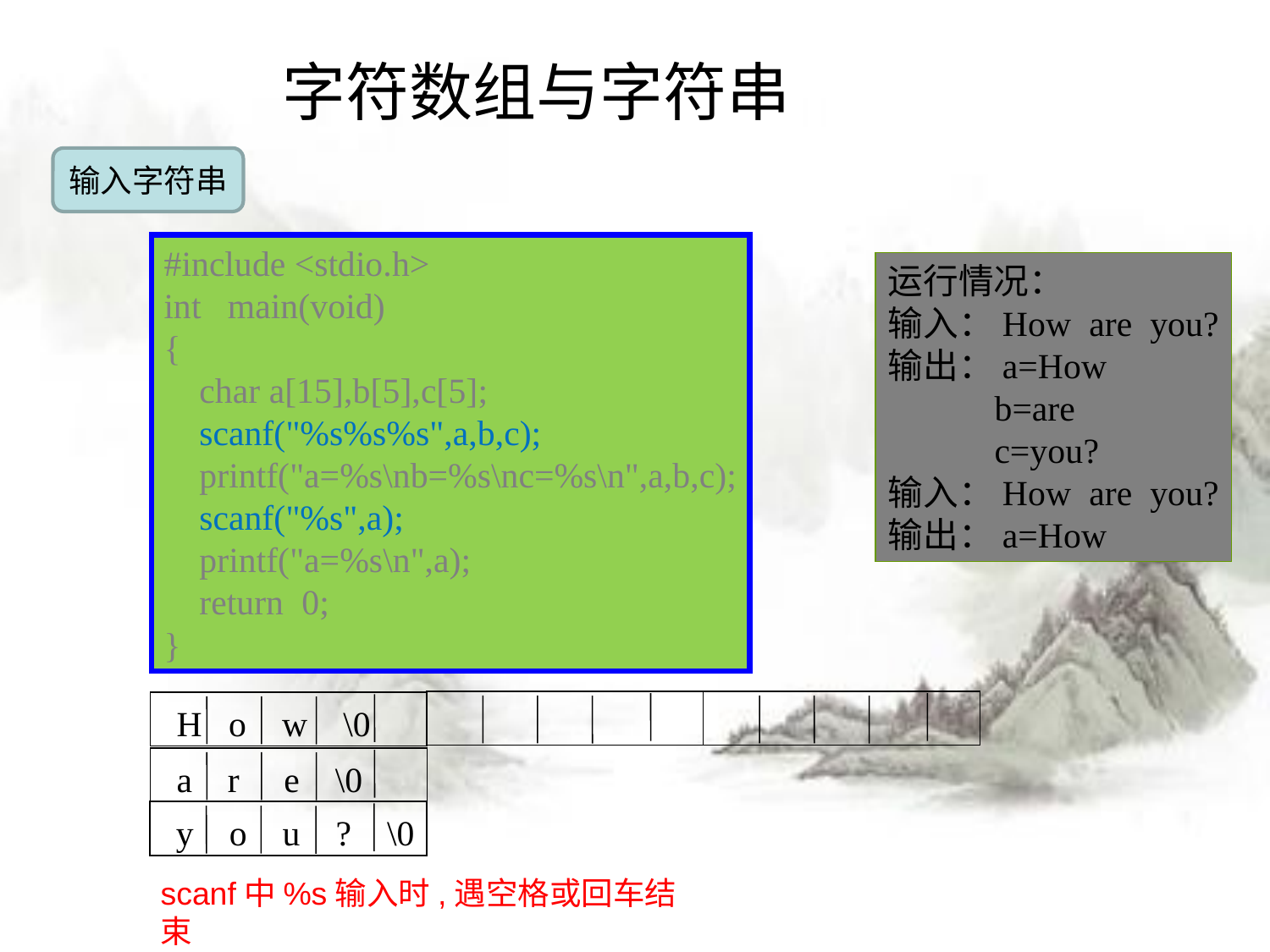

# 字符数组与字符串
输入字符串
#include <stdio.h>
int   main(void)
{
    char a[15],b[5],c[5];
    scanf("%s%s%s",a,b,c);
    printf("a=%s\nb=%s\nc=%s\n",a,b,c);
    scanf("%s",a);
    printf("a=%s\n",a);
    return  0;
}
运行情况：
输入：How  are  you?
输出：a=How
            b=are
            c=you?
输入：How  are  you?
输出：a=How

H   o    w    \0

a    r     e    \0

y    o    u    ?    \0
scanf中%s输入时,遇空格或回车结束